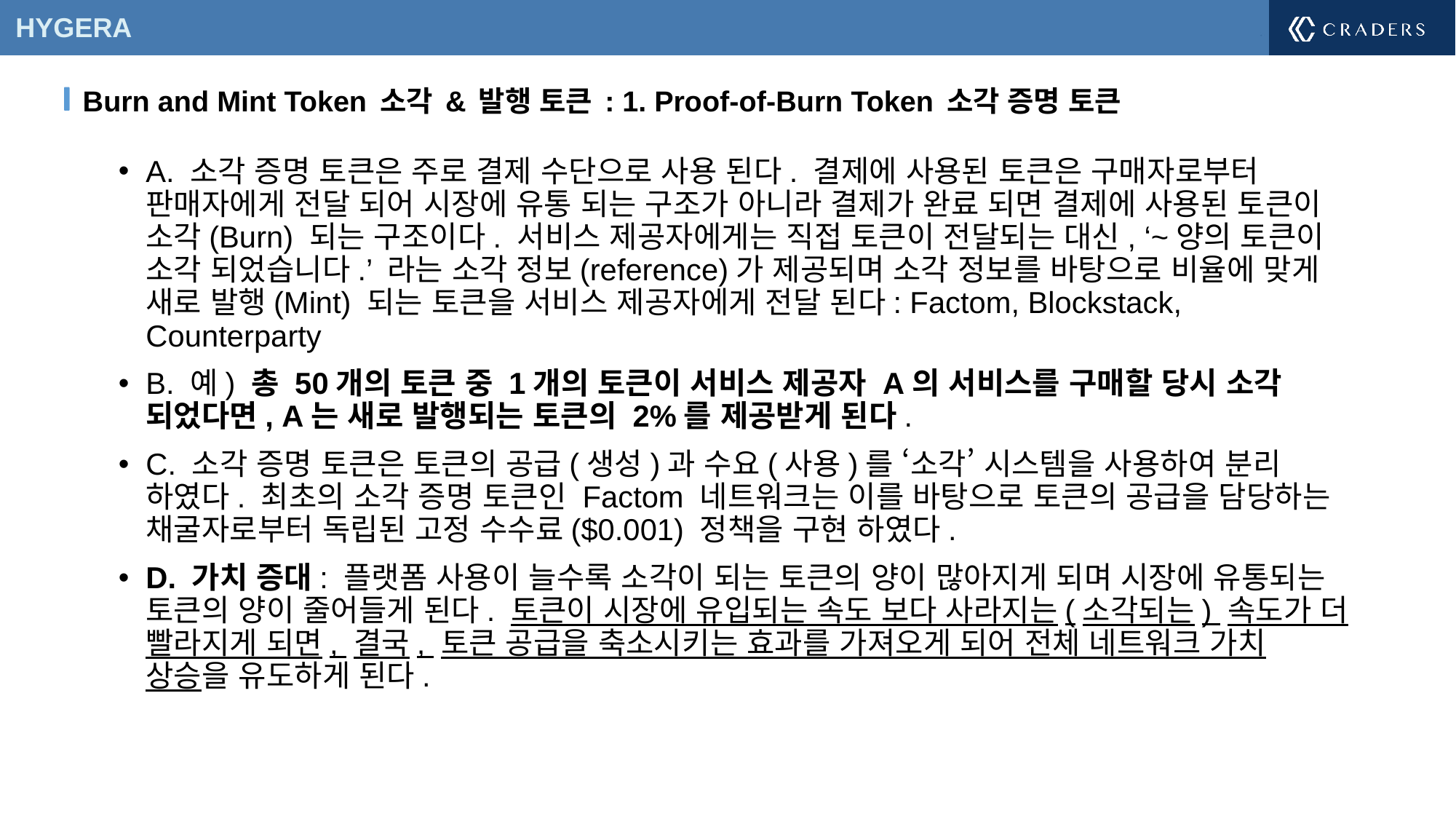

Burn and Mint Token 소각 & 발행 토큰 : 1. Proof-of-Burn Token 소각 증명 토큰
A. 소각 증명 토큰은 주로 결제 수단으로 사용 된다. 결제에 사용된 토큰은 구매자로부터 판매자에게 전달 되어 시장에 유통 되는 구조가 아니라 결제가 완료 되면 결제에 사용된 토큰이 소각(Burn) 되는 구조이다. 서비스 제공자에게는 직접 토큰이 전달되는 대신, ‘~양의 토큰이 소각 되었습니다.’ 라는 소각 정보(reference)가 제공되며 소각 정보를 바탕으로 비율에 맞게 새로 발행(Mint) 되는 토큰을 서비스 제공자에게 전달 된다: Factom, Blockstack, Counterparty
B. 예) 총 50개의 토큰 중 1개의 토큰이 서비스 제공자 A의 서비스를 구매할 당시 소각 되었다면, A는 새로 발행되는 토큰의 2%를 제공받게 된다.
C. 소각 증명 토큰은 토큰의 공급(생성)과 수요(사용)를 ‘소각’ 시스템을 사용하여 분리 하였다. 최초의 소각 증명 토큰인 Factom 네트워크는 이를 바탕으로 토큰의 공급을 담당하는 채굴자로부터 독립된 고정 수수료($0.001) 정책을 구현 하였다.
D. 가치 증대: 플랫폼 사용이 늘수록 소각이 되는 토큰의 양이 많아지게 되며 시장에 유통되는 토큰의 양이 줄어들게 된다. 토큰이 시장에 유입되는 속도 보다 사라지는(소각되는) 속도가 더 빨라지게 되면, 결국, 토큰 공급을 축소시키는 효과를 가져오게 되어 전체 네트워크 가치 상승을 유도하게 된다.